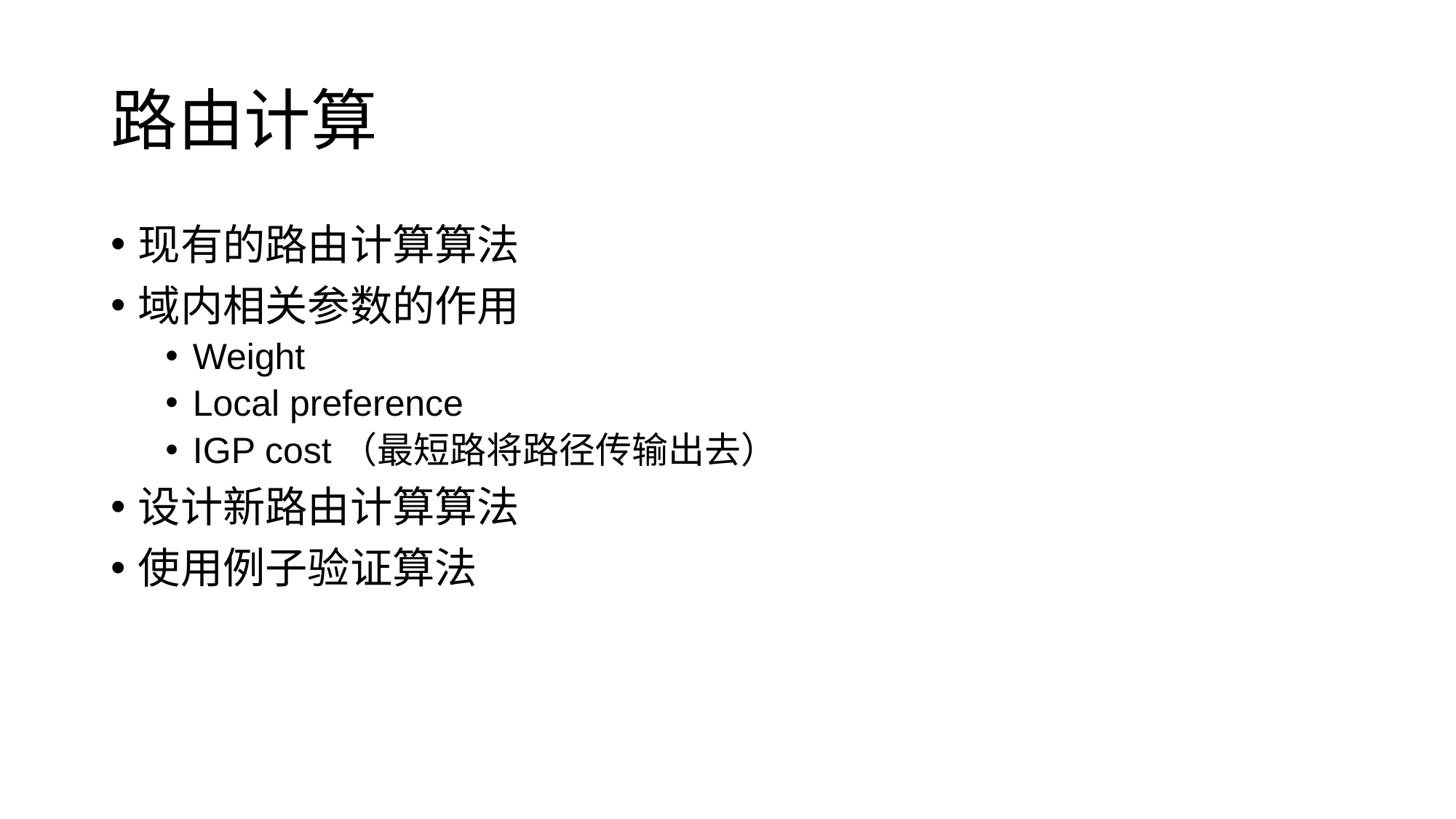

# 路由计算
现有的路由计算算法
域内相关参数的作用
Weight
Local preference
IGP cost（最短路将路径传输出去）
设计新路由计算算法
使用例子验证算法